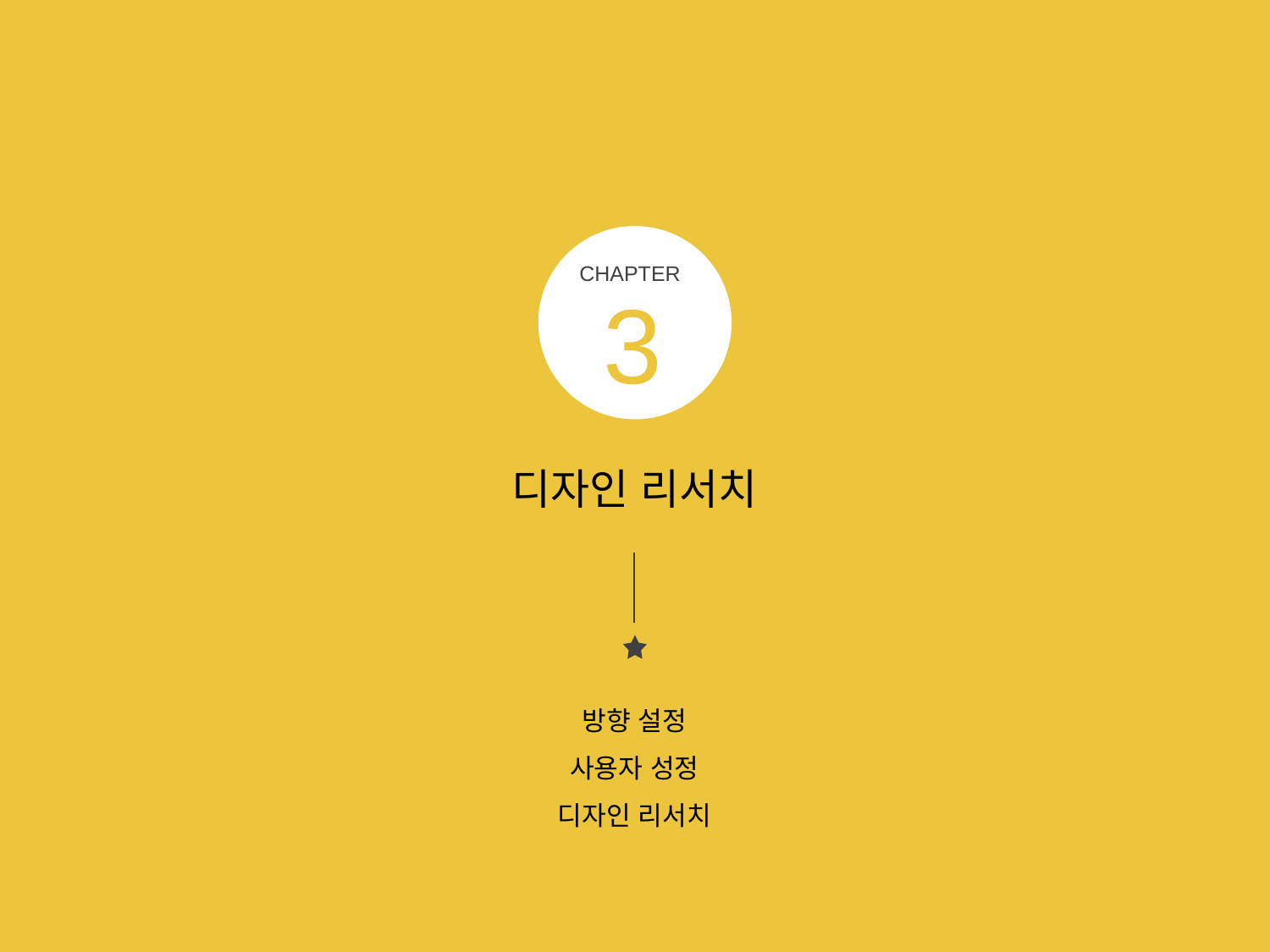

CHAPTER
3
디자인 리서치

방향 설정
사용자 성정
디자인 리서치